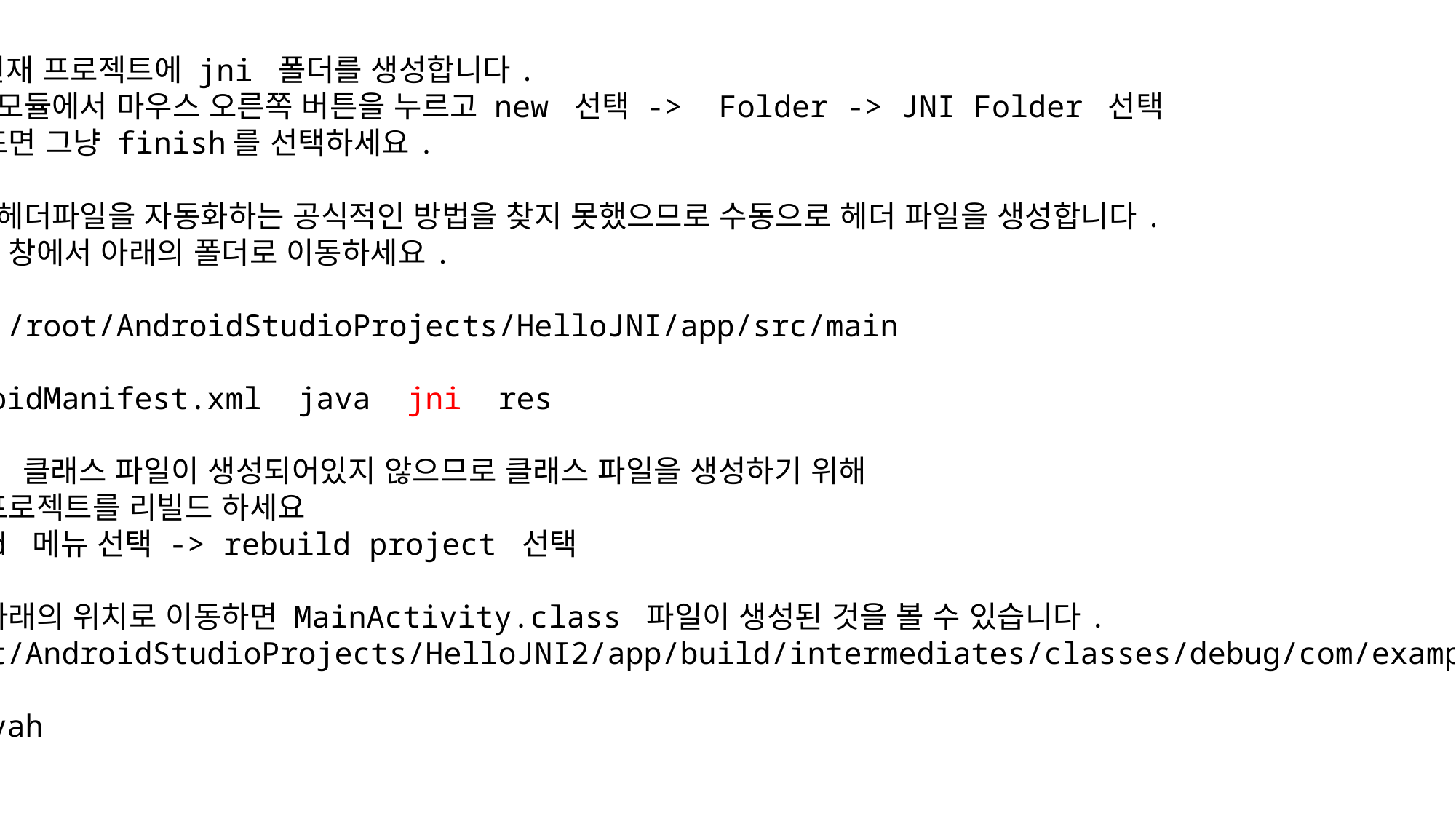

9. 현재 프로젝트에 jni 폴더를 생성합니다.
App 모듈에서 마우스 오른쪽 버튼을 누르고 new 선택 ->  Folder -> JNI Folder 선택
창이 뜨면 그냥 finish를 선택하세요.

10. 헤더파일을 자동화하는 공식적인 방법을 찾지 못했으므로 수동으로 헤더 파일을 생성합니다.
터미널 창에서 아래의 폴더로 이동하세요.

# cd /root/AndroidStudioProjects/HelloJNI/app/src/main
# ls
AndroidManifest.xml  java  jni  res

이때, 클래스 파일이 생성되어있지 않으므로 클래스 파일을 생성하기 위해
현재 프로젝트를 리빌드 하세요
build 메뉴 선택 -> rebuild project 선택

이제 아래의 위치로 이동하면 MainActivity.class 파일이 생성된 것을 볼 수 있습니다.
/root/AndroidStudioProjects/HelloJNI2/app/build/intermediates/classes/debug/com/example/hellojni

# javah